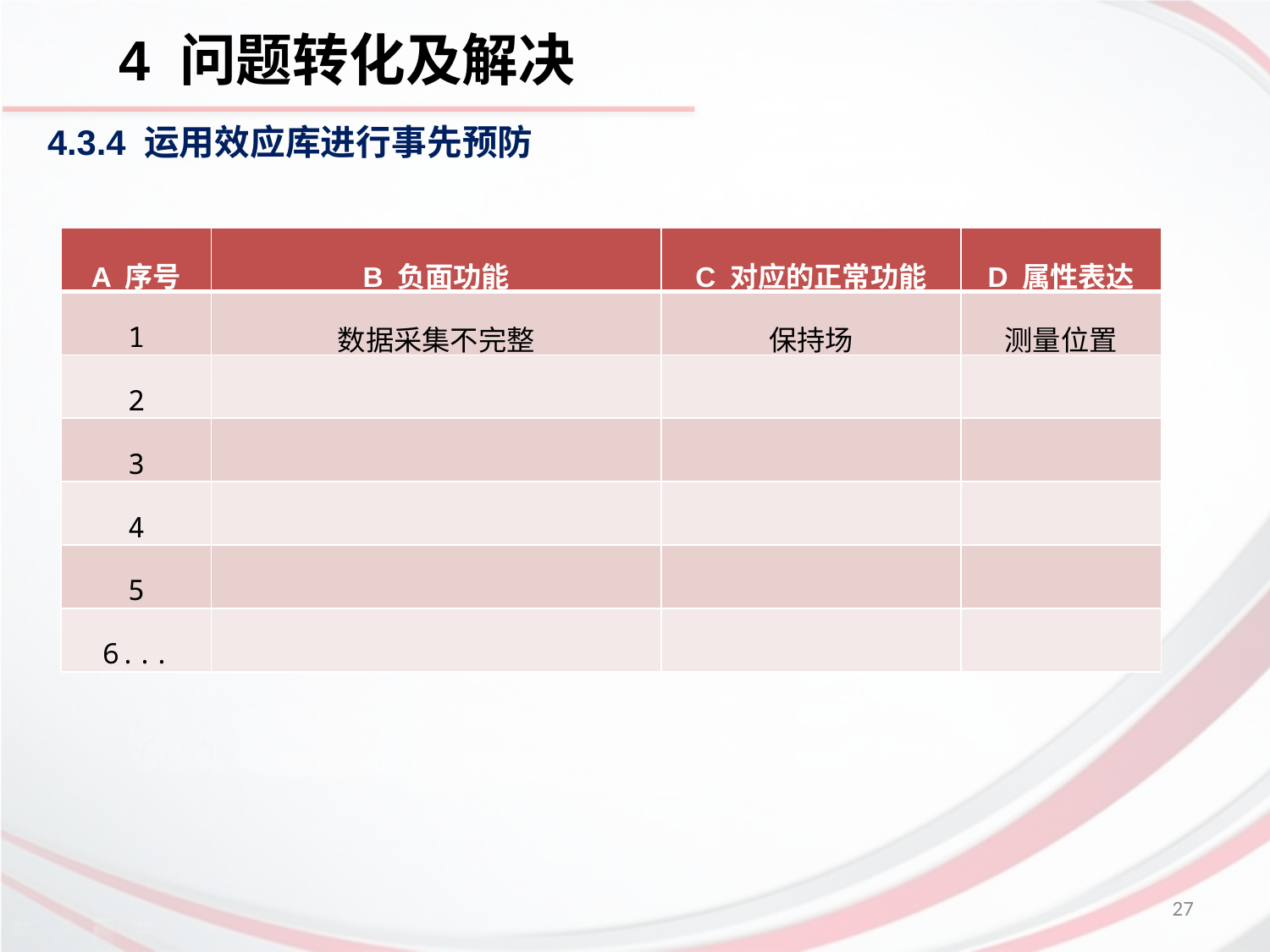

4 问题转化及解决
4.3.4 运用效应库进行事先预防

| A 序号 | B 负面功能 | C 对应的正常功能 | D 属性表达 |
| --- | --- | --- | --- |
| 1 | 数据采集不完整 | 保持场 | 测量位置 |
| 2 |  |  |  |
| 3 |  |  |  |
| 4 |  |  |  |
| 5 |  |  |  |
| 6... |  |  |  |
27